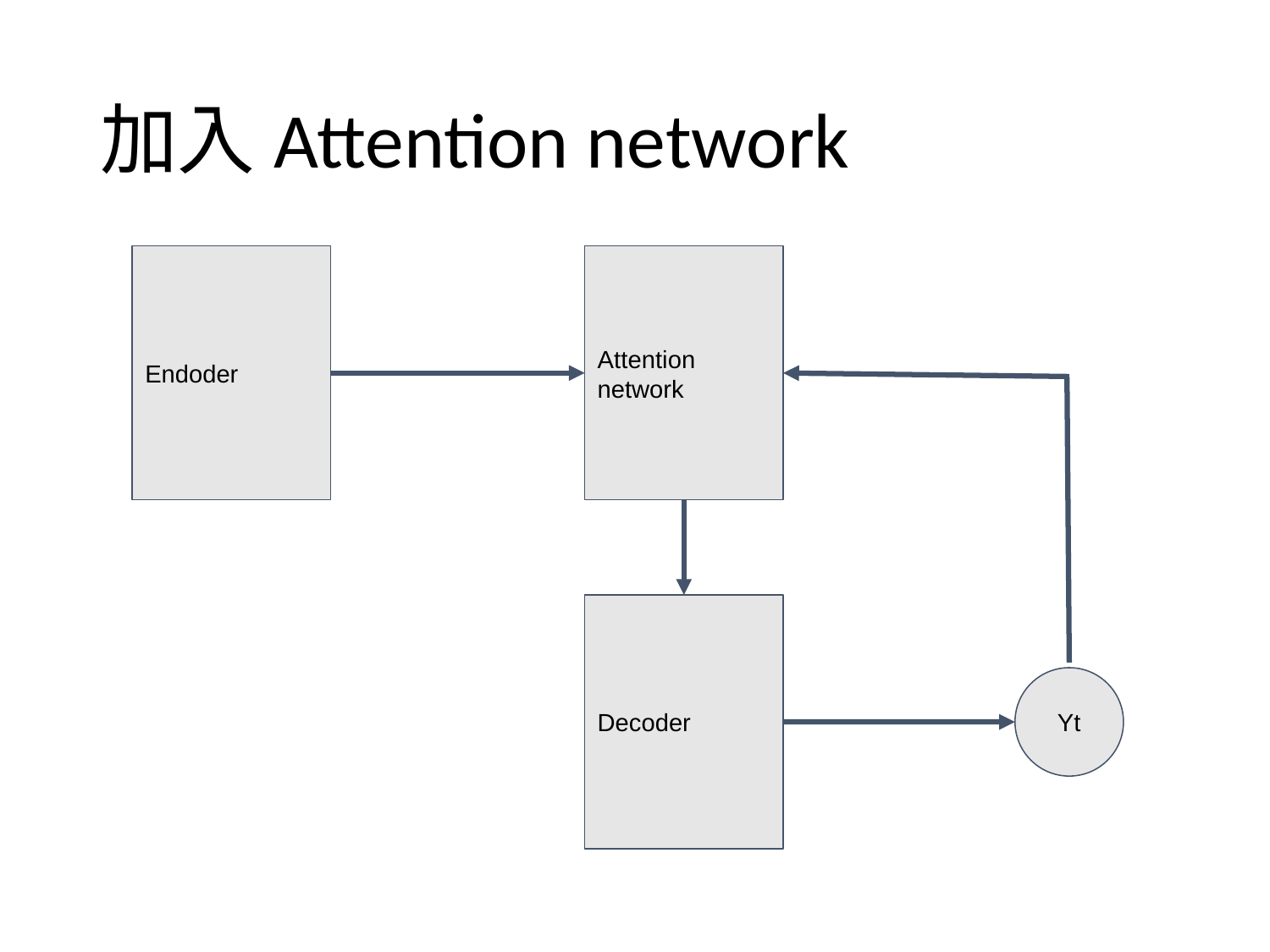

# 加入Attention network
Endoder
Attention
network
Decoder
Yt